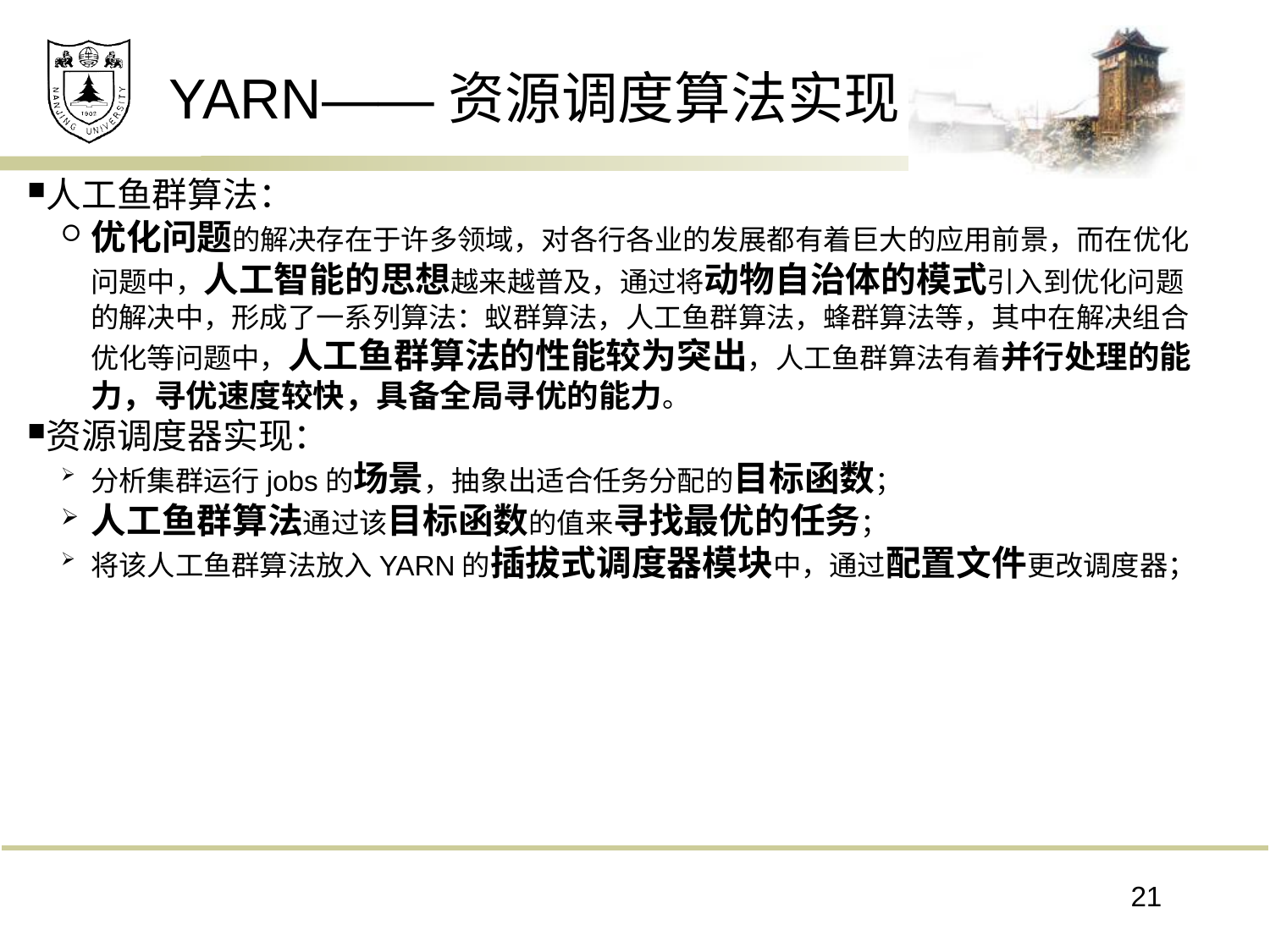

YARN——资源调度算法实现
人工鱼群算法：
优化问题的解决存在于许多领域，对各行各业的发展都有着巨大的应用前景，而在优化问题中，人工智能的思想越来越普及，通过将动物自治体的模式引入到优化问题的解决中，形成了一系列算法：蚁群算法，人工鱼群算法，蜂群算法等，其中在解决组合优化等问题中，人工鱼群算法的性能较为突出，人工鱼群算法有着并行处理的能力，寻优速度较快，具备全局寻优的能力。
资源调度器实现：
分析集群运行jobs的场景，抽象出适合任务分配的目标函数；
人工鱼群算法通过该目标函数的值来寻找最优的任务；
将该人工鱼群算法放入YARN的插拔式调度器模块中，通过配置文件更改调度器；
21